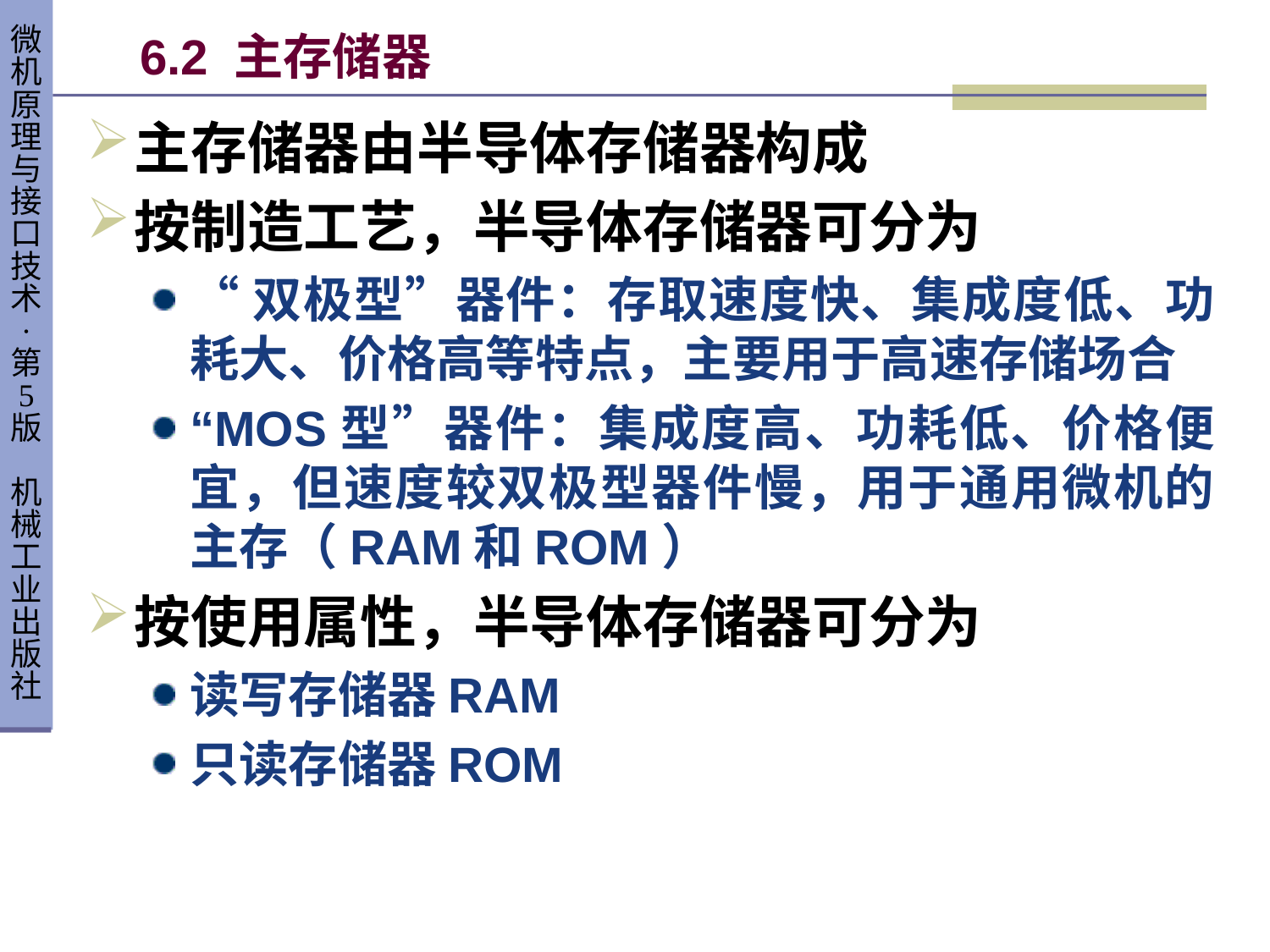

# 6.2 主存储器
主存储器由半导体存储器构成
按制造工艺，半导体存储器可分为
“双极型”器件：存取速度快、集成度低、功耗大、价格高等特点，主要用于高速存储场合
“MOS型”器件：集成度高、功耗低、价格便宜，但速度较双极型器件慢，用于通用微机的主存（RAM和ROM）
按使用属性，半导体存储器可分为
读写存储器RAM
只读存储器ROM